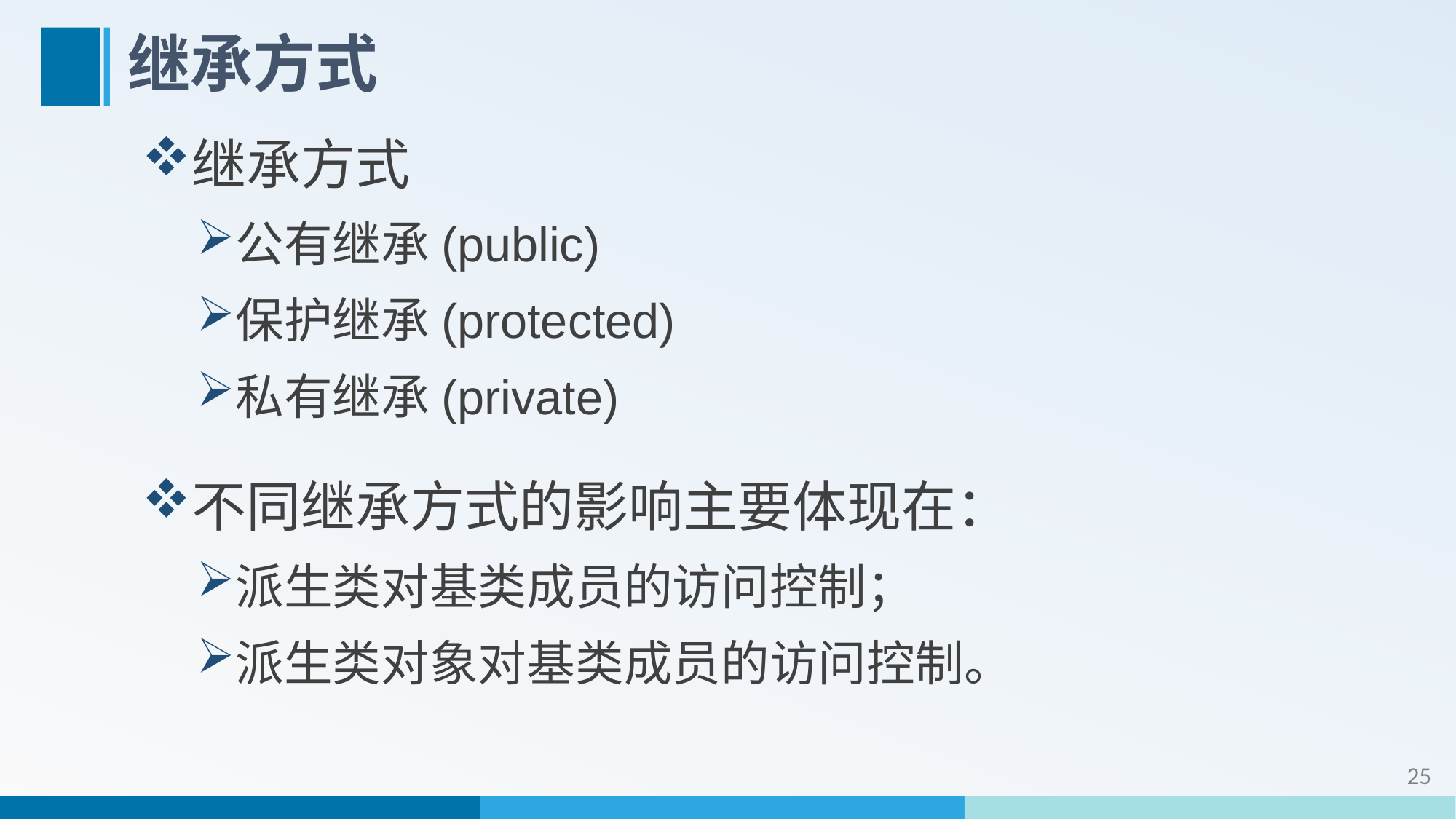

# 继承方式
继承方式
公有继承(public)
保护继承(protected)
私有继承(private)
不同继承方式的影响主要体现在：
派生类对基类成员的访问控制；
派生类对象对基类成员的访问控制。